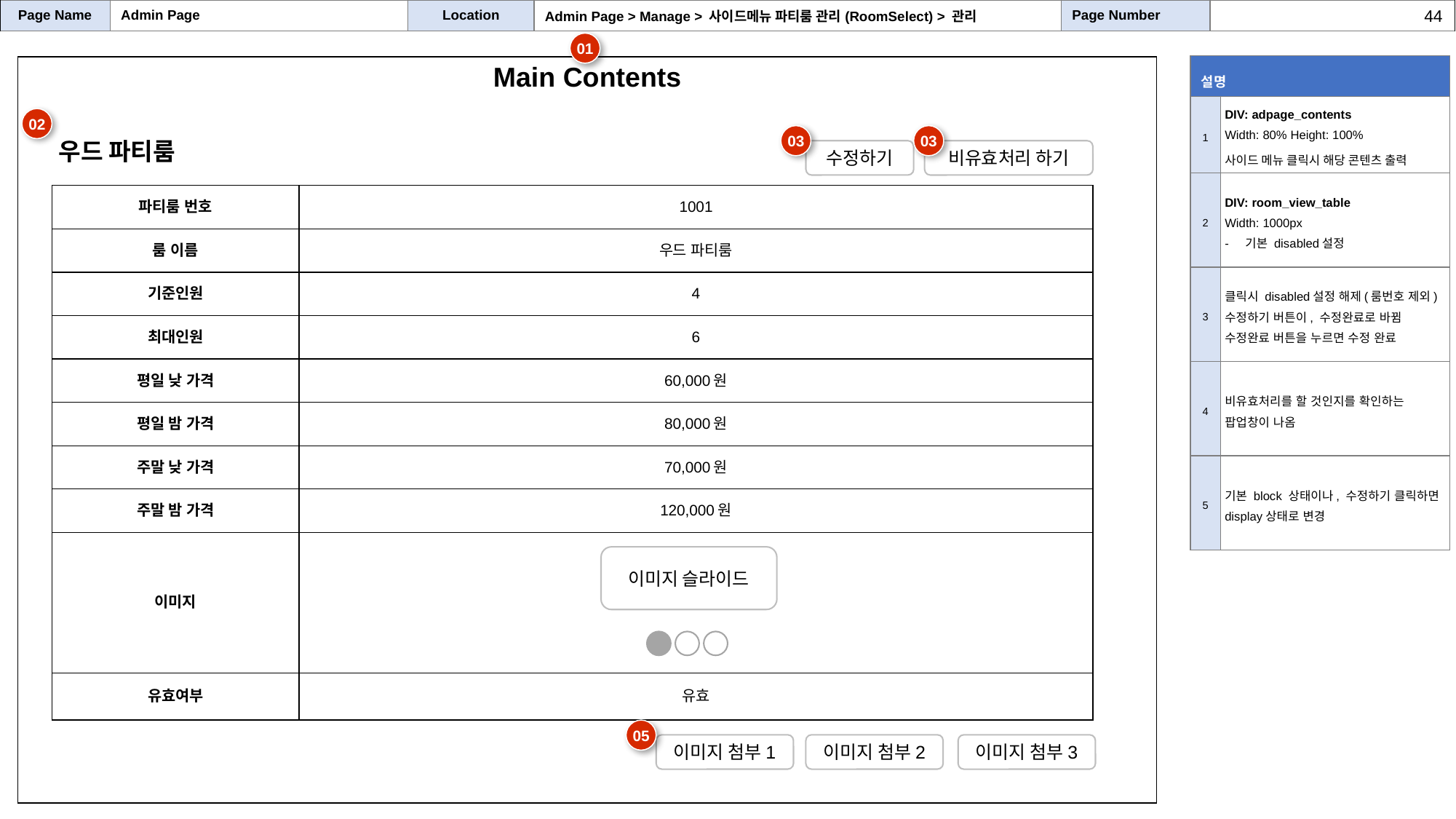

| Page Name | Admin Page | Location | Admin Page > Manage > 사이드메뉴 파티룸 관리(RoomSelect) > 관리 | Page Number |  |
| --- | --- | --- | --- | --- | --- |
44
01
| 설명 |  |
| --- | --- |
| 1 | DIV: adpage\_contents Width: 80% Height: 100% 사이드 메뉴 클릭시 해당 콘텐츠 출력 |
| 2 | DIV: room\_view\_table Width: 1000px 기본 disabled설정 |
| 3 | 클릭시 disabled설정 해제(룸번호 제외) 수정하기 버튼이, 수정완료로 바뀜 수정완료 버튼을 누르면 수정 완료 |
| 4 | 비유효처리를 할 것인지를 확인하는 팝업창이 나옴 |
| 5 | 기본 block 상태이나, 수정하기 클릭하면 display상태로 변경 |
| Main Contents |
| --- |
02

03
03
우드 파티룸

수정하기
비유효처리 하기
| 파티룸 번호 | 1001 |
| --- | --- |
| 룸 이름 | 우드 파티룸 |
| 기준인원 | 4 |
| 최대인원 | 6 |
| 평일 낮 가격 | 60,000원 |
| 평일 밤 가격 | 80,000원 |
| 주말 낮 가격 | 70,000원 |
| 주말 밤 가격 | 120,000원 |
| 이미지 |  |
| 유효여부 | 유효 |
이미지 슬라이드

05
이미지 첨부1
이미지 첨부2
이미지 첨부3